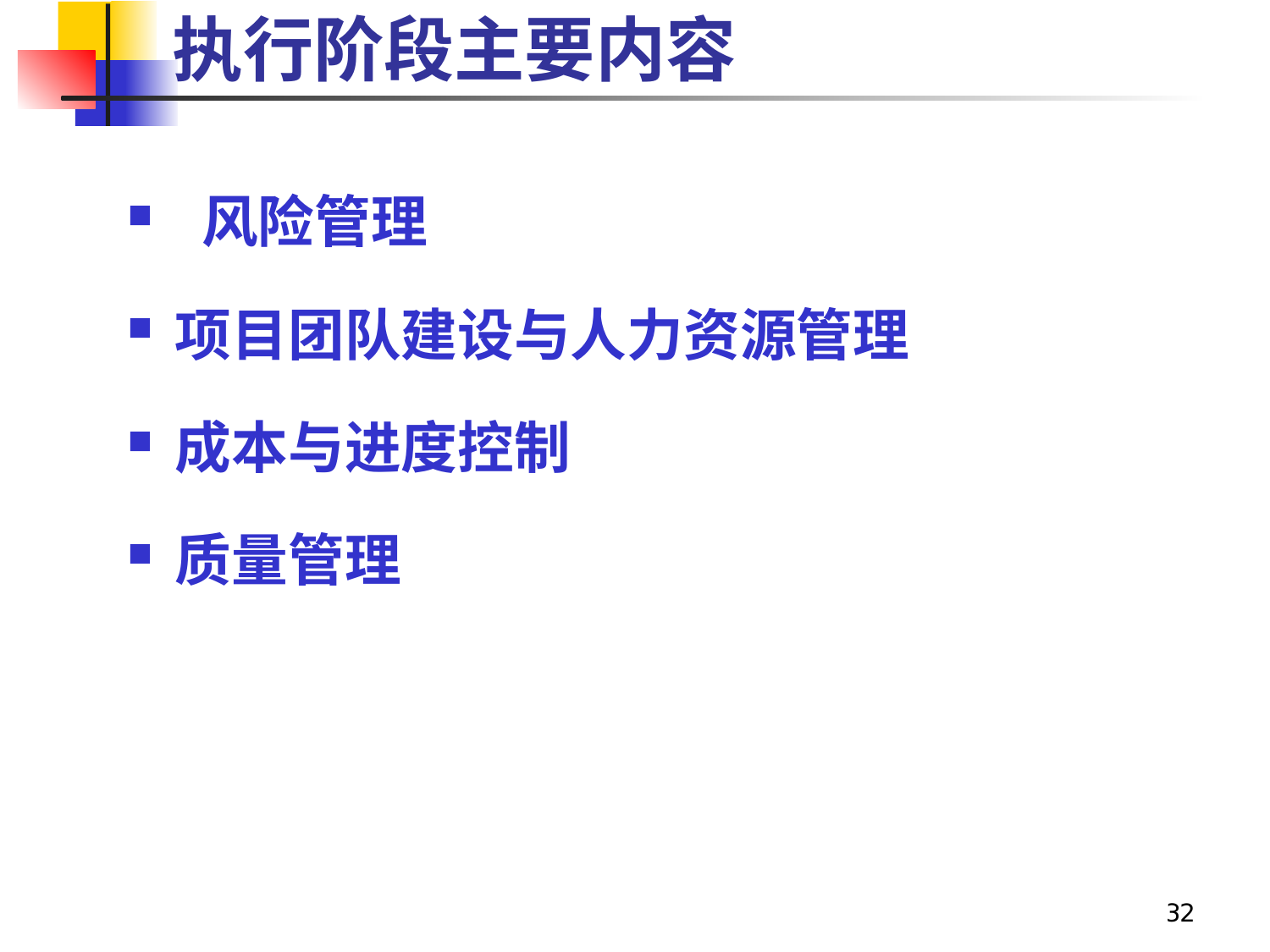

# 执行阶段主要内容
 风险管理
项目团队建设与人力资源管理
成本与进度控制
质量管理
32